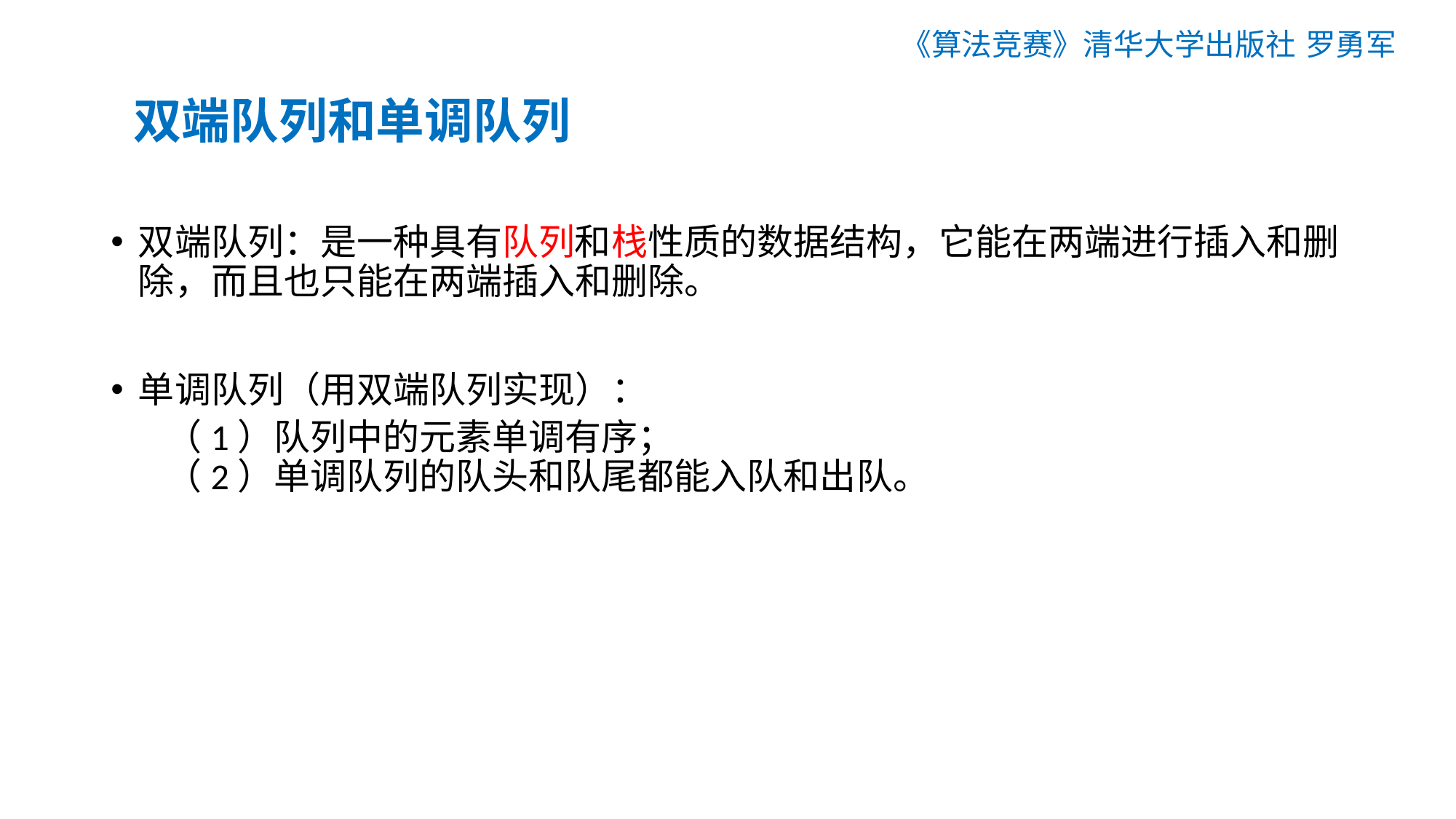

《算法竞赛》清华大学出版社 罗勇军
# 双端队列和单调队列
双端队列：是一种具有队列和栈性质的数据结构，它能在两端进行插入和删除，而且也只能在两端插入和删除。

单调队列（用双端队列实现）：
（1）队列中的元素单调有序；
（2）单调队列的队头和队尾都能入队和出队。